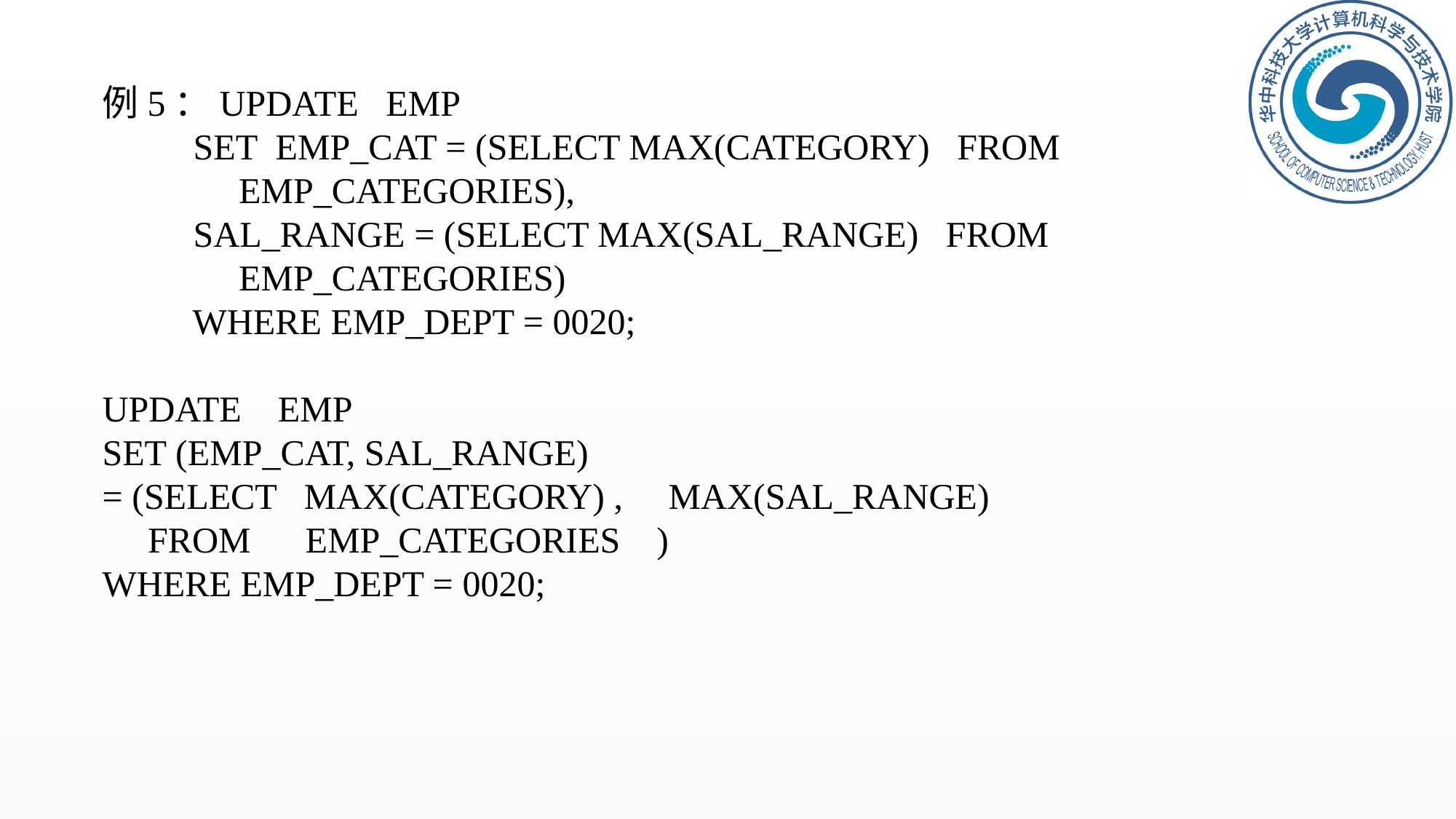

例5：UPDATE   EMP
          SET  EMP_CAT = (SELECT MAX(CATEGORY)   FROM
               EMP_CATEGORIES),
          SAL_RANGE = (SELECT MAX(SAL_RANGE)   FROM
               EMP_CATEGORIES)
          WHERE EMP_DEPT = 0020;

UPDATE    EMP
SET (EMP_CAT, SAL_RANGE)
= (SELECT   MAX(CATEGORY) ,     MAX(SAL_RANGE)
     FROM      EMP_CATEGORIES    )
WHERE EMP_DEPT = 0020;